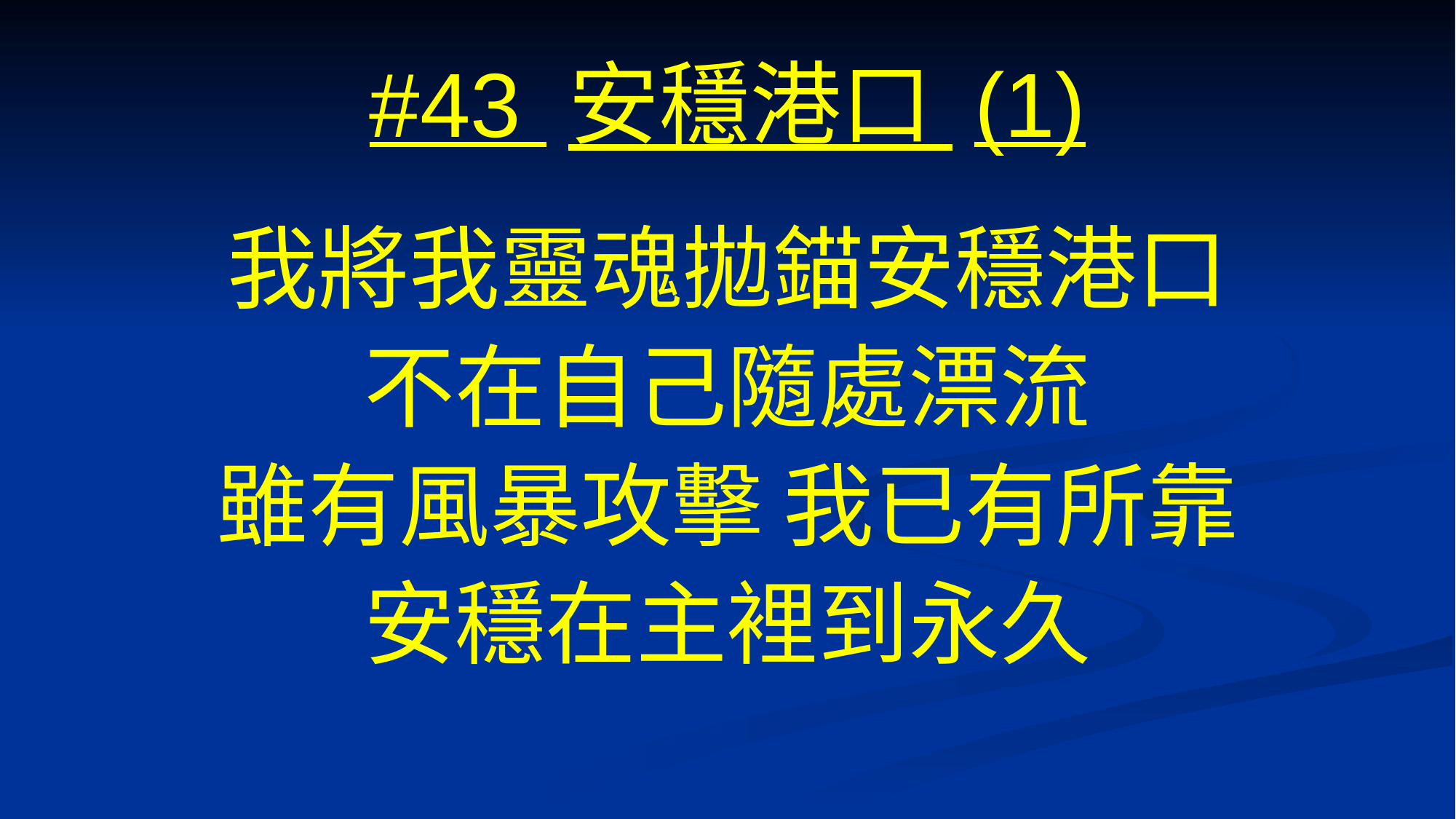

# #43 安穩港口 (1)
我將我靈魂拋錨安穩港口
不在自己隨處漂流
雖有風暴攻擊 我已有所靠
安穩在主裡到永久